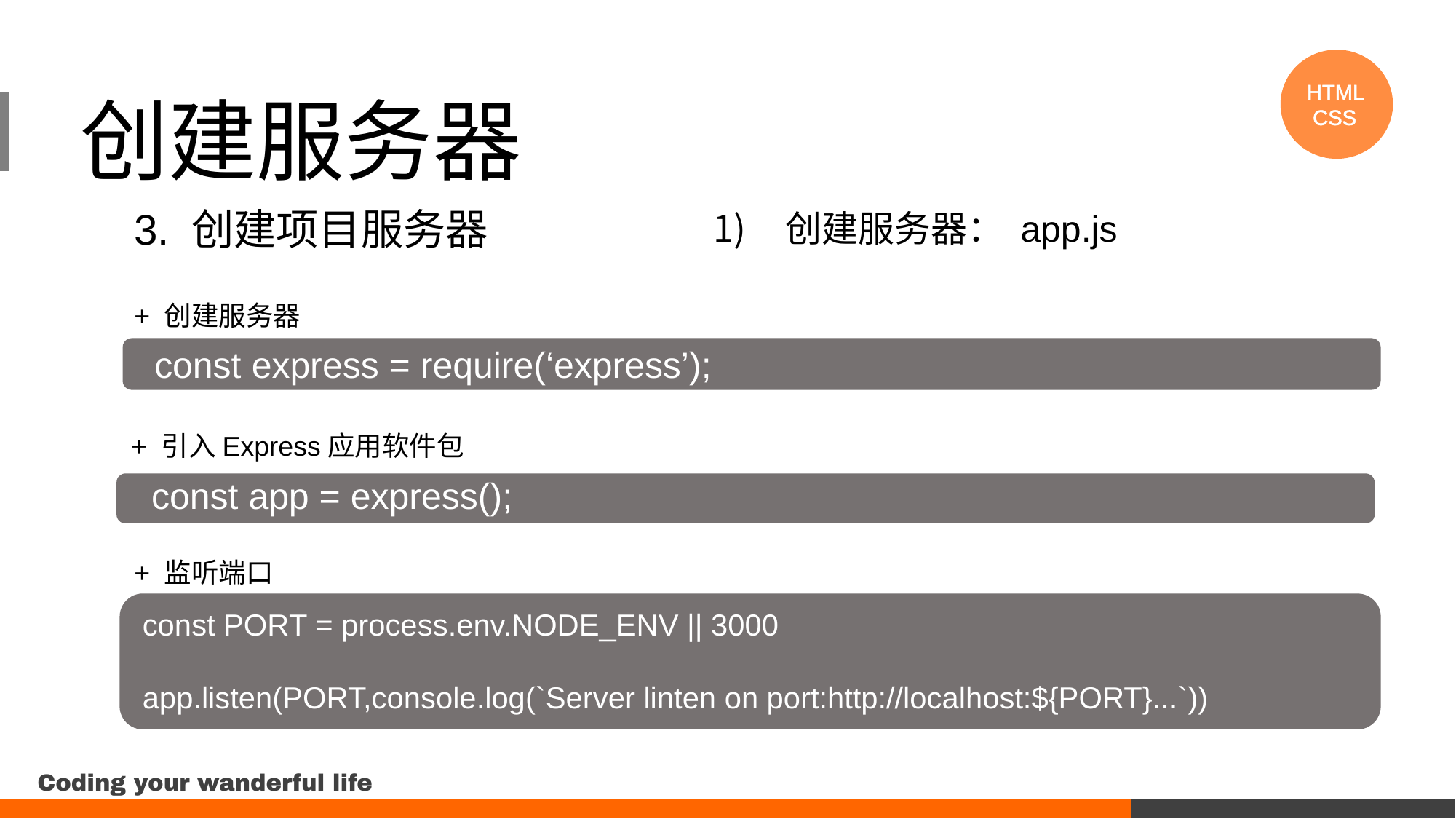

创建服务器

 HTML
  CSS

3. 创建项目服务器
 创建服务器： app.js
+ 创建服务器
  const express = require(‘express’);

+ 引入Express应用软件包
  const app = express();

+ 监听端口

 const PORT = process.env.NODE_ENV || 3000

 app.listen(PORT,console.log(`Server linten on port:http://localhost:${PORT}...`))

Coding your wanderful life